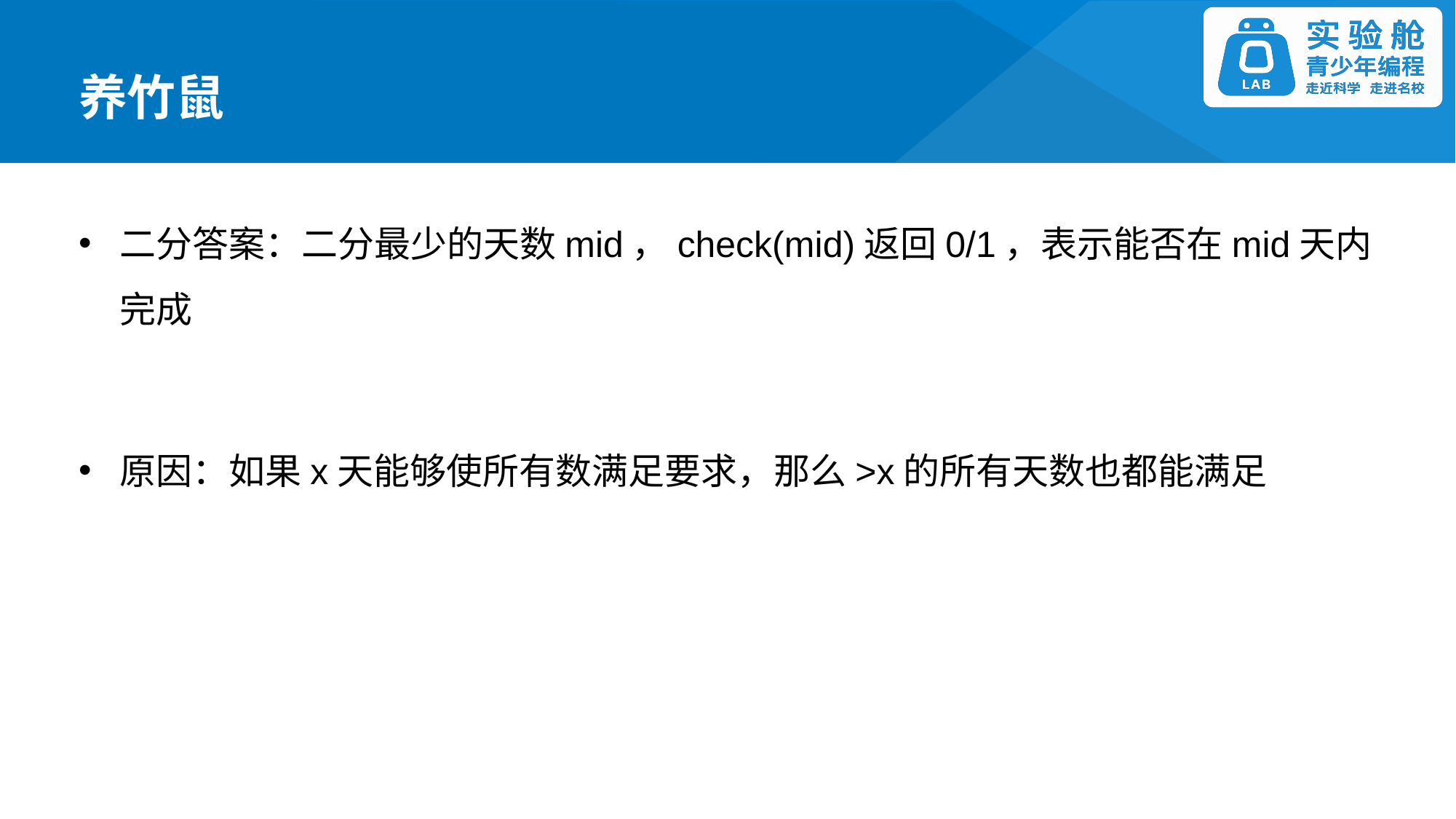

养竹鼠
二分答案：二分最少的天数mid，check(mid)返回0/1，表示能否在mid天内完成

原因：如果x天能够使所有数满足要求，那么>x的所有天数也都能满足